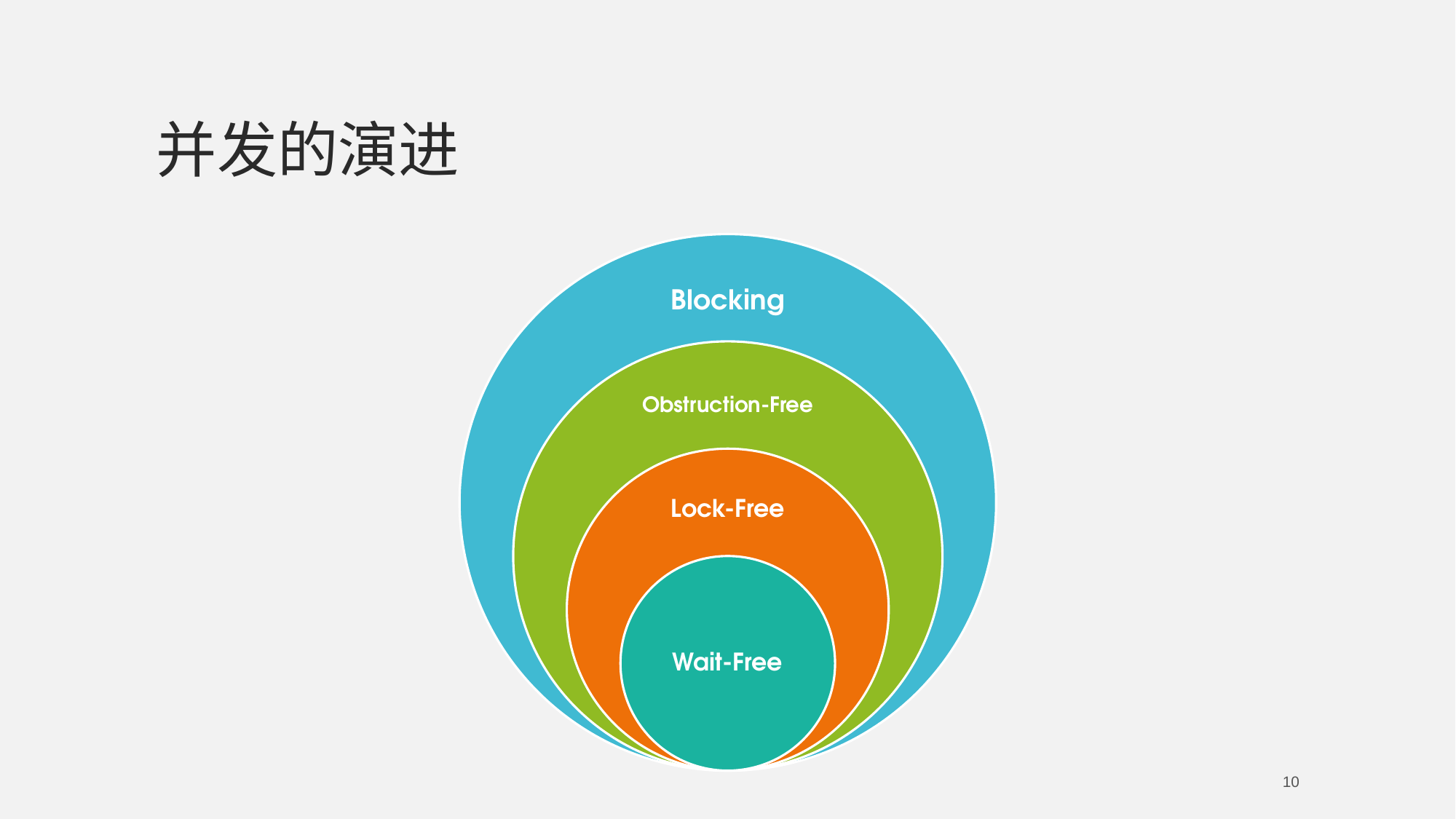

# 并发的演进
Blocking
Obstruction-Free
Lock-Free
Wait-Free
10